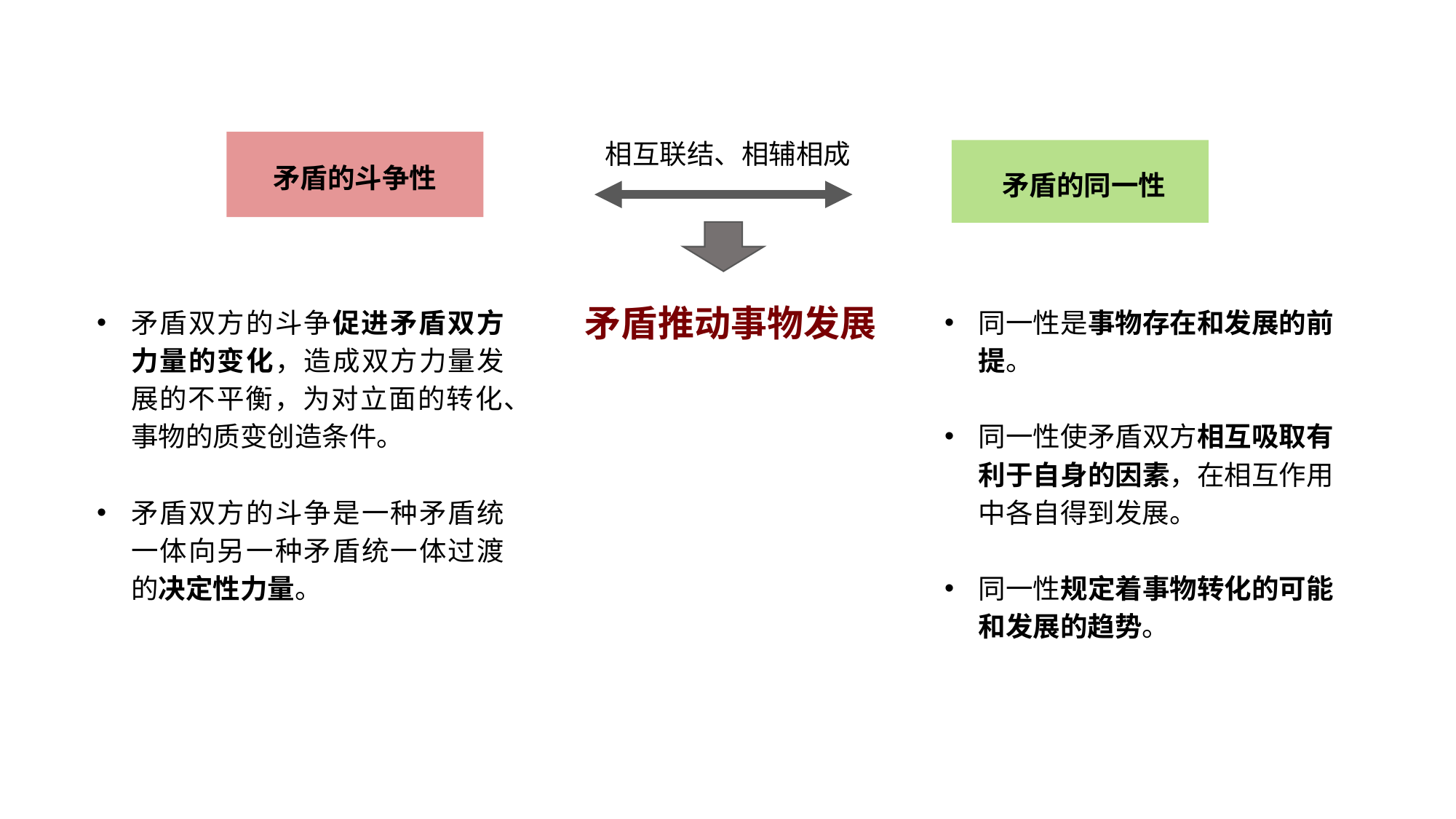

矛盾的斗争性
相互联结、相辅相成

矛盾推动事物发展

 矛盾的同一性
矛盾双方的斗争促进矛盾双方力量的变化，造成双方力量发展的不平衡，为对立面的转化、事物的质变创造条件。

矛盾双方的斗争是一种矛盾统一体向另一种矛盾统一体过渡的决定性力量。
同一性是事物存在和发展的前提。

同一性使矛盾双方相互吸取有利于自身的因素，在相互作用中各自得到发展。

同一性规定着事物转化的可能和发展的趋势。